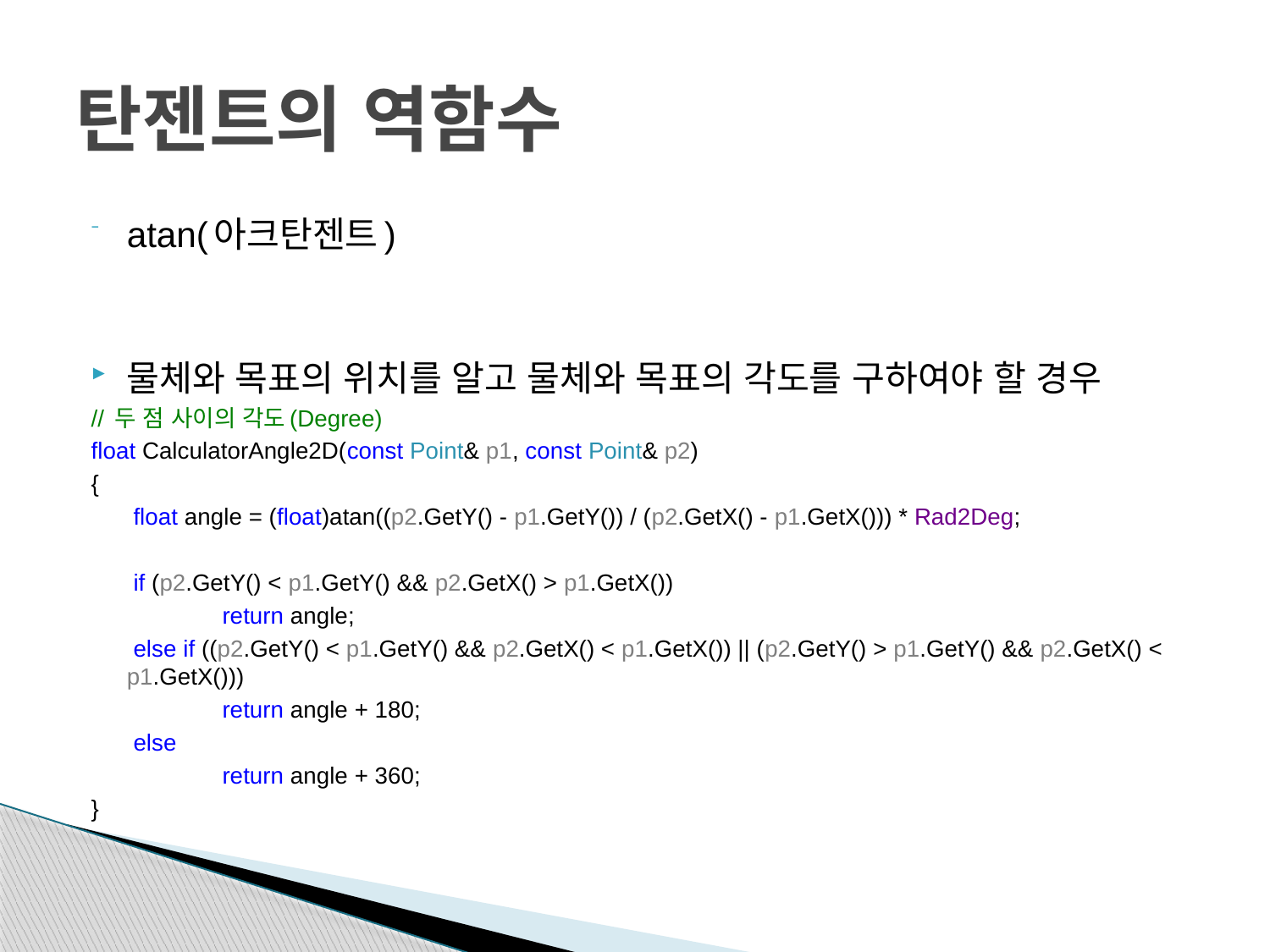

# 탄젠트의 역함수
atan(아크탄젠트)

물체와 목표의 위치를 알고 물체와 목표의 각도를 구하여야 할 경우
// 두 점 사이의 각도(Degree)
float CalculatorAngle2D(const Point& p1, const Point& p2)
{
	 float angle = (float)atan((p2.GetY() - p1.GetY()) / (p2.GetX() - p1.GetX())) * Rad2Deg;

	 if (p2.GetY() < p1.GetY() && p2.GetX() > p1.GetX())
	 	 return angle;
	 else if ((p2.GetY() < p1.GetY() && p2.GetX() < p1.GetX()) || (p2.GetY() > p1.GetY() && p2.GetX() < p1.GetX()))
	 	 return angle + 180;
	 else
	 	 return angle + 360;
}